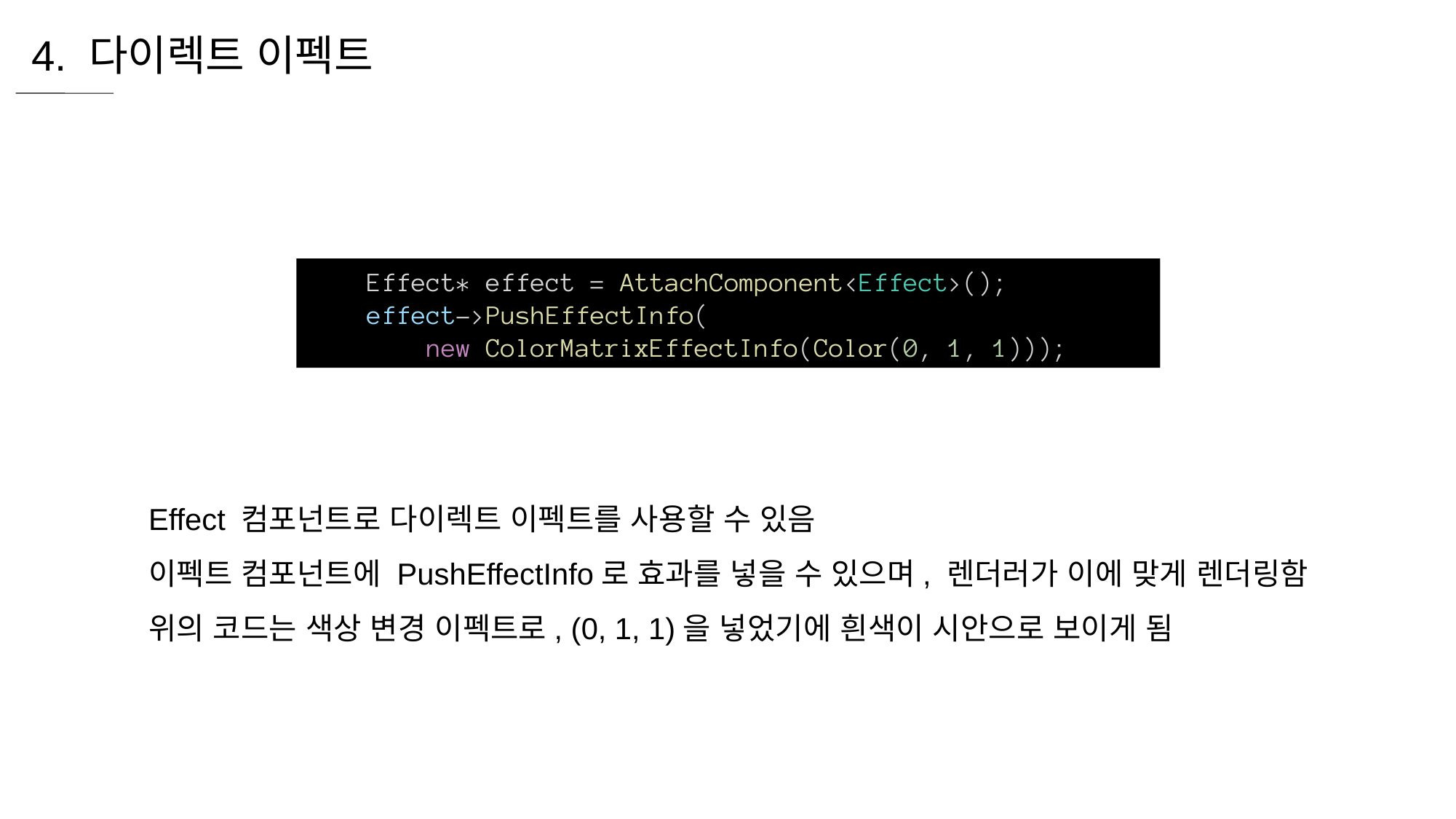

4. 다이렉트 이펙트
    Effect* effect = AttachComponent<Effect>();
    effect->PushEffectInfo(
        new ColorMatrixEffectInfo(Color(0, 1, 1)));
Effect 컴포넌트로 다이렉트 이펙트를 사용할 수 있음
이펙트 컴포넌트에 PushEffectInfo로 효과를 넣을 수 있으며, 렌더러가 이에 맞게 렌더링함
위의 코드는 색상 변경 이펙트로, (0, 1, 1)을 넣었기에 흰색이 시안으로 보이게 됨